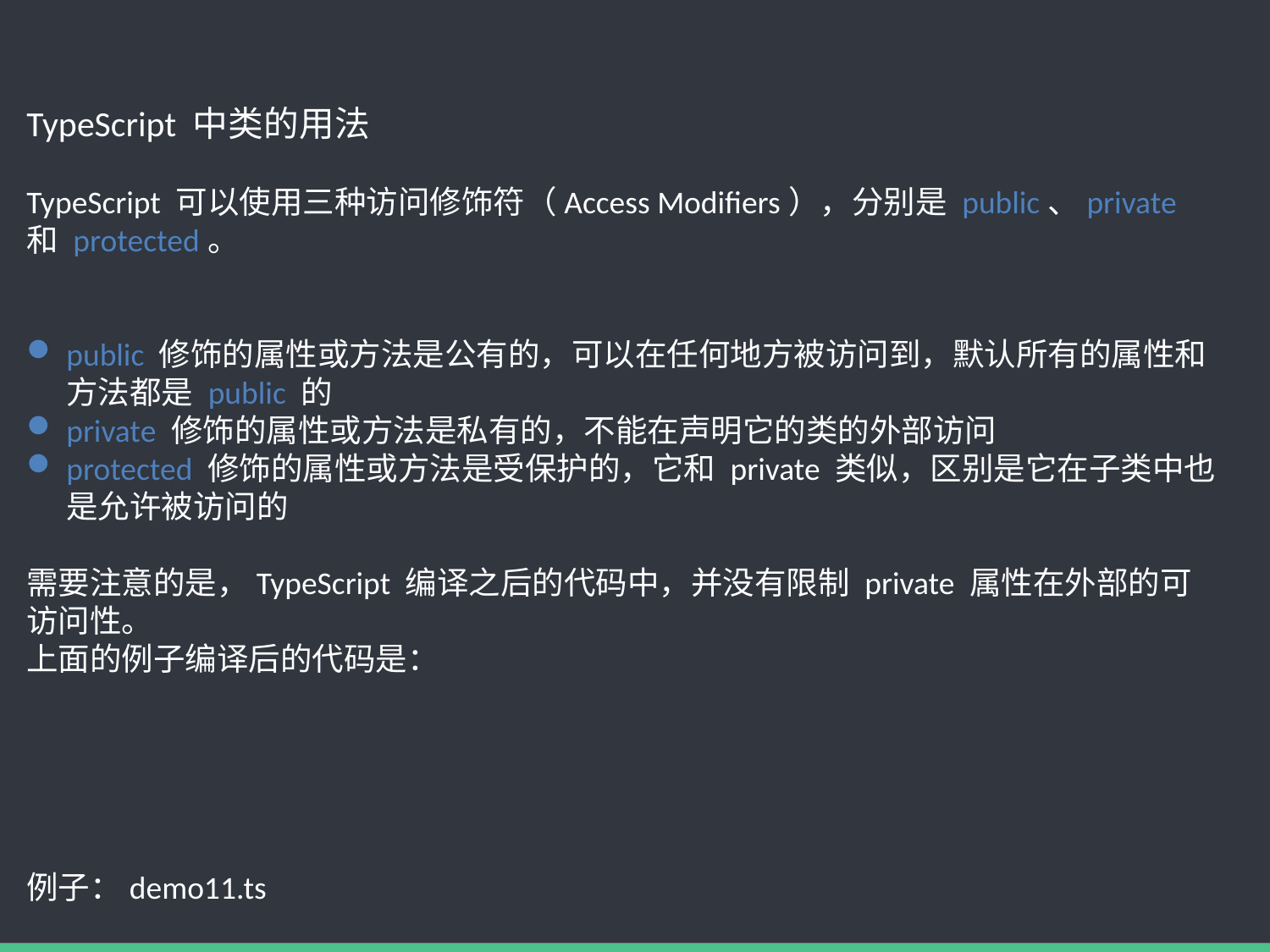

TypeScript 中类的用法

TypeScript 可以使用三种访问修饰符（Access Modifiers），分别是 public、private 和 protected。

public 修饰的属性或方法是公有的，可以在任何地方被访问到，默认所有的属性和方法都是 public 的
private 修饰的属性或方法是私有的，不能在声明它的类的外部访问
protected 修饰的属性或方法是受保护的，它和 private 类似，区别是它在子类中也是允许被访问的

需要注意的是，TypeScript 编译之后的代码中，并没有限制 private 属性在外部的可访问性。
上面的例子编译后的代码是：

例子：demo11.ts